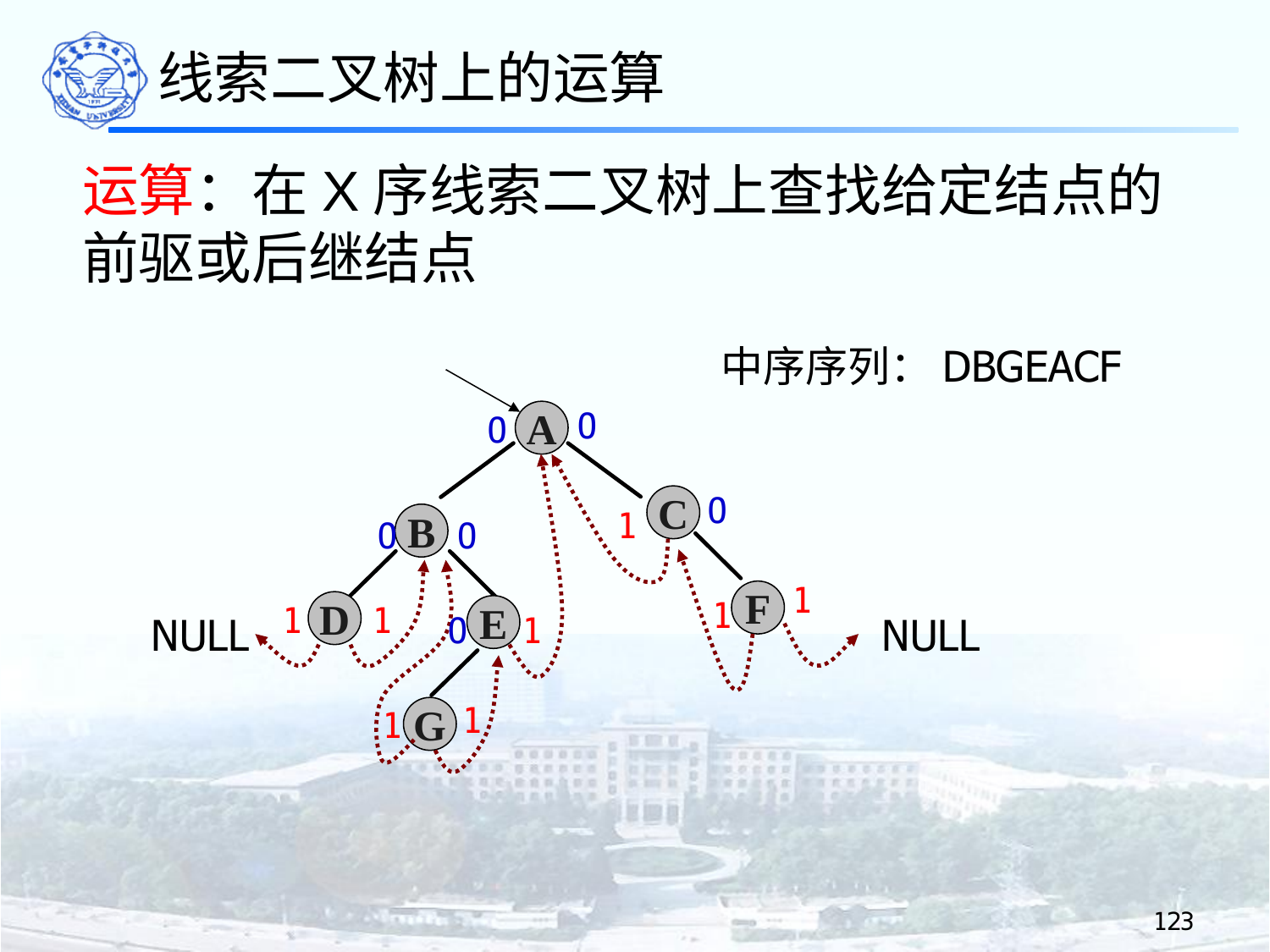

线索二叉树上的运算
运算：在X序线索二叉树上查找给定结点的前驱或后继结点
中序序列：DBGEACF

0
A
0

0
C
1
B
0
0

1
F
1
D
1
1
E
0
1
NULL
NULL

1
1
G
123